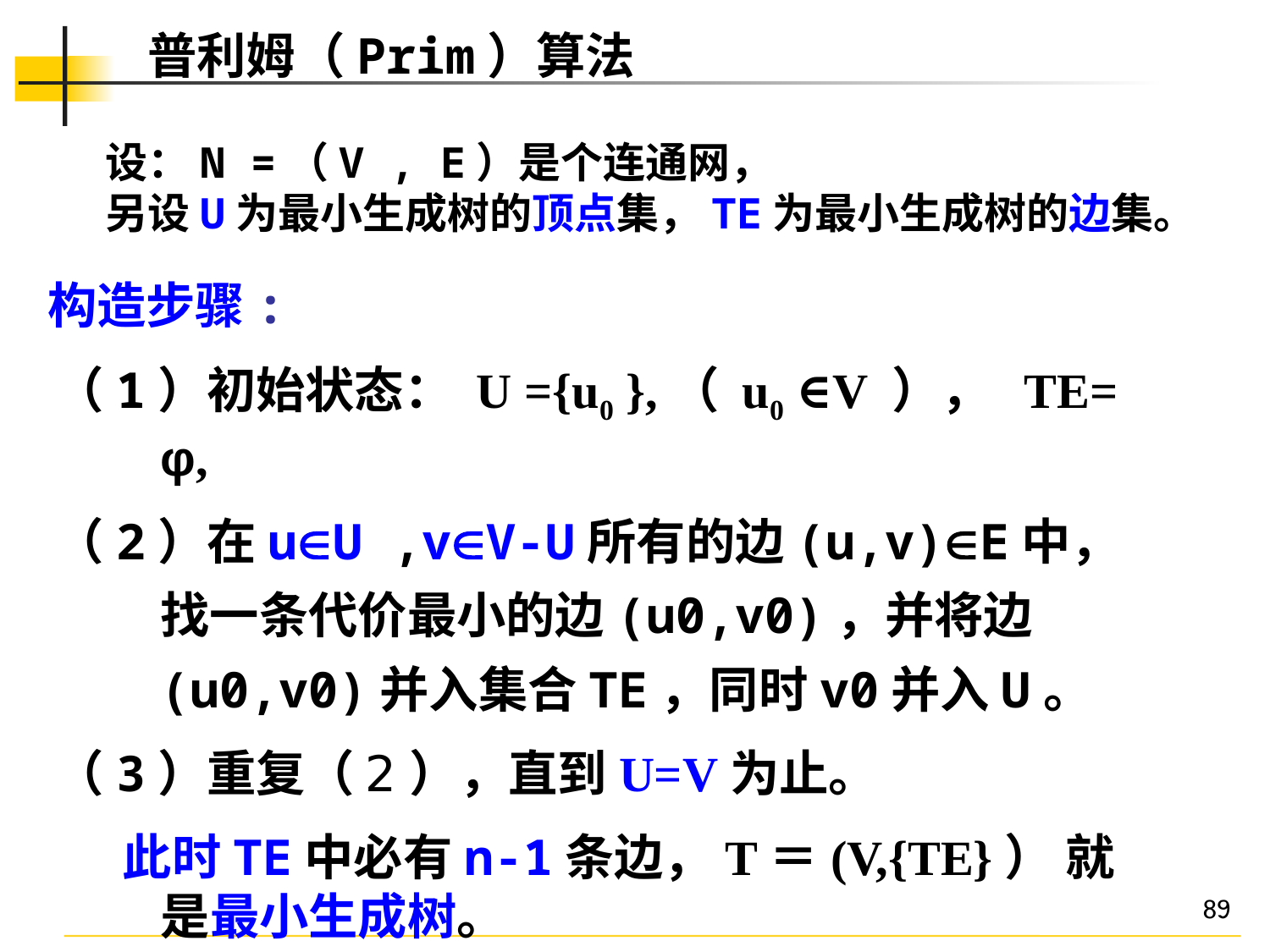

# 普利姆（Prim）算法
设：N =（V , E）是个连通网，
另设U为最小生成树的顶点集，TE为最小生成树的边集。
构造步骤:
（1）初始状态： U ={u0 },（ u0 ∈V ），  TE= φ,
（2）在u∈U ,v∈V-U所有的边(u,v)∈E中，找一条代价最小的边(u0,v0)，并将边(u0,v0)并入集合TE，同时v0并入U。
（3）重复（2），直到U=V为止。
     此时TE中必有n-1条边，T＝(V,{TE}） 就是最小生成树。
89